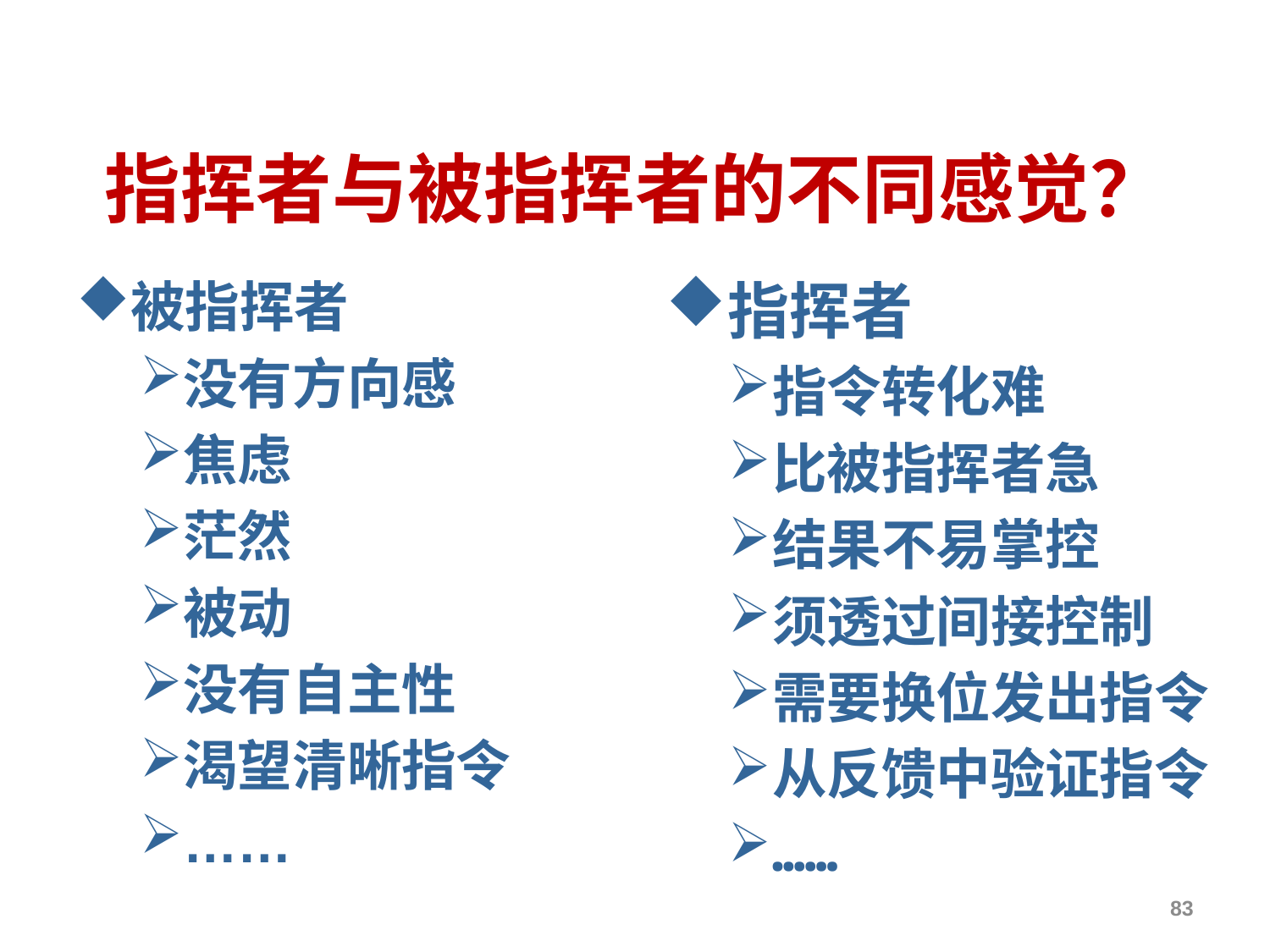

# 指挥者与被指挥者的不同感觉？
指挥者
指令转化难
比被指挥者急
结果不易掌控
须透过间接控制
需要换位发出指令
从反馈中验证指令
……
被指挥者
没有方向感
焦虑
茫然
被动
没有自主性
渴望清晰指令
……
83